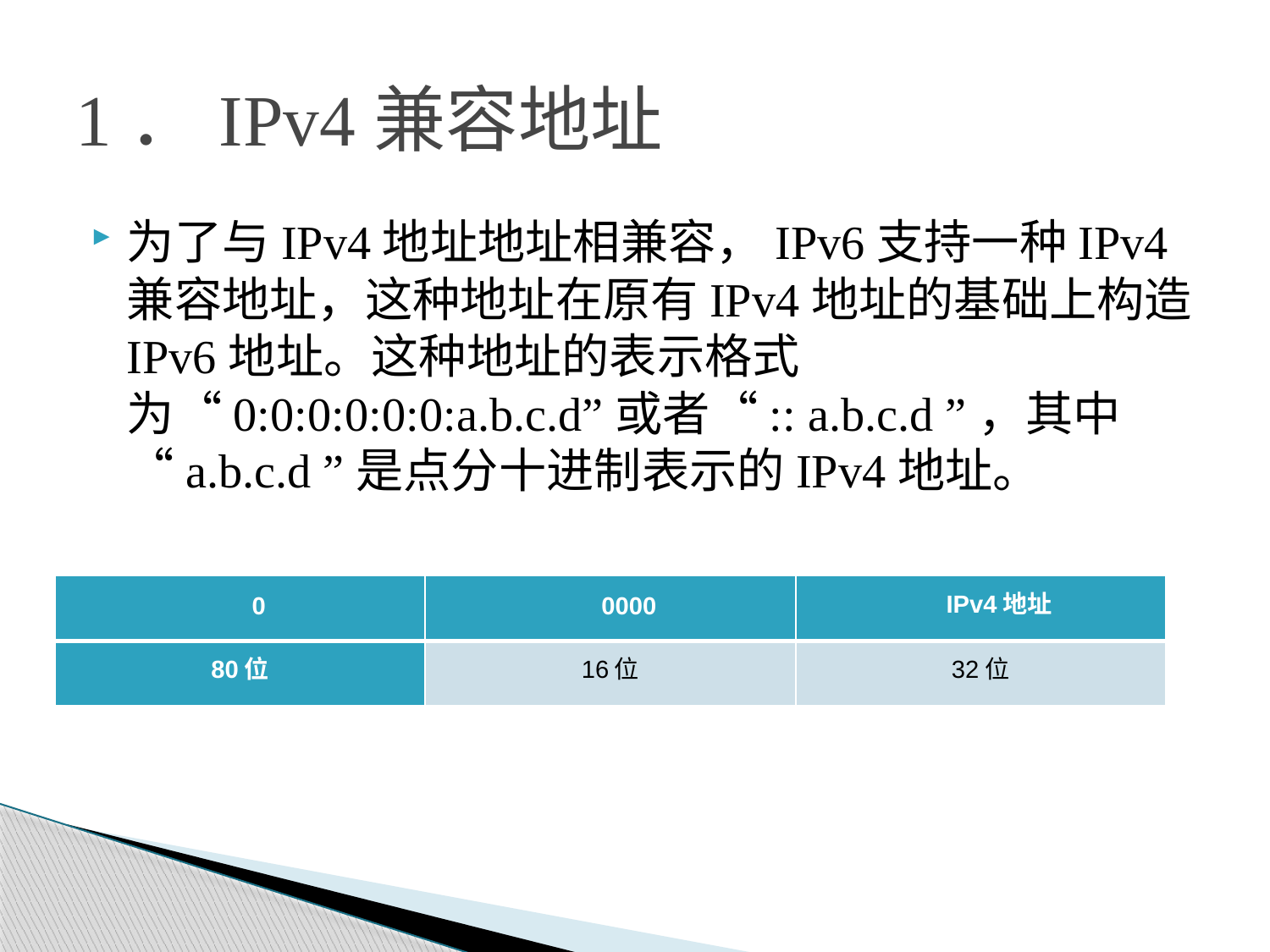

# 1．IPv4兼容地址
为了与IPv4地址地址相兼容，IPv6支持一种IPv4兼容地址，这种地址在原有IPv4地址的基础上构造IPv6地址。这种地址的表示格式为“0:0:0:0:0:0:a.b.c.d”或者“:: a.b.c.d ”，其中“a.b.c.d ”是点分十进制表示的IPv4地址。

| 0 | 0000 | IPv4地址 |
| --- | --- | --- |
| 80位 | 16位 | 32位 |